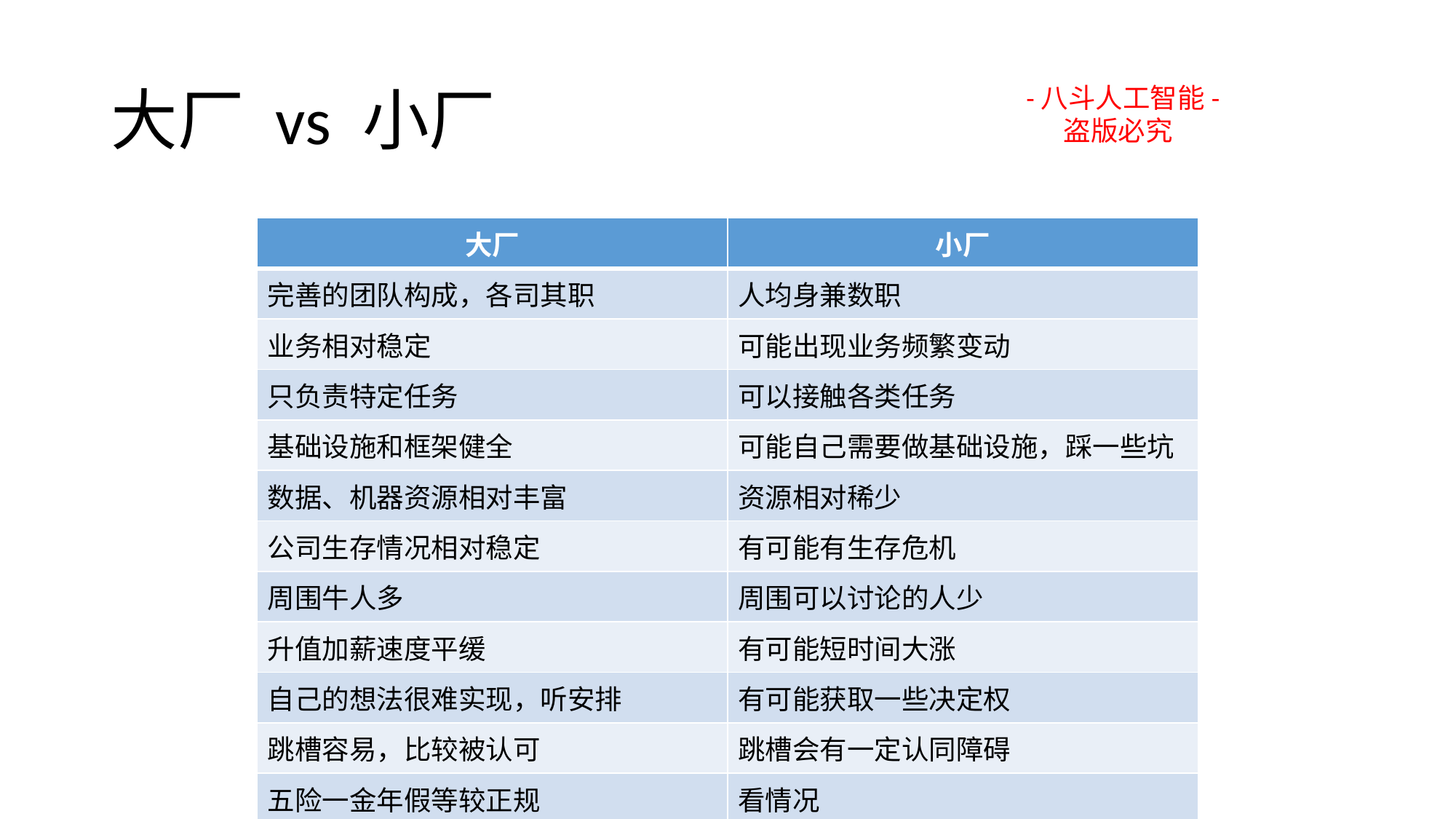

# 大厂 vs 小厂
-八斗人工智能-
     盗版必究
| 大厂 | 小厂 |
| --- | --- |
| 完善的团队构成，各司其职 | 人均身兼数职 |
| 业务相对稳定 | 可能出现业务频繁变动 |
| 只负责特定任务 | 可以接触各类任务 |
| 基础设施和框架健全 | 可能自己需要做基础设施，踩一些坑 |
| 数据、机器资源相对丰富 | 资源相对稀少 |
| 公司生存情况相对稳定 | 有可能有生存危机 |
| 周围牛人多 | 周围可以讨论的人少 |
| 升值加薪速度平缓 | 有可能短时间大涨 |
| 自己的想法很难实现，听安排 | 有可能获取一些决定权 |
| 跳槽容易，比较被认可 | 跳槽会有一定认同障碍 |
| 五险一金年假等较正规 | 看情况 |